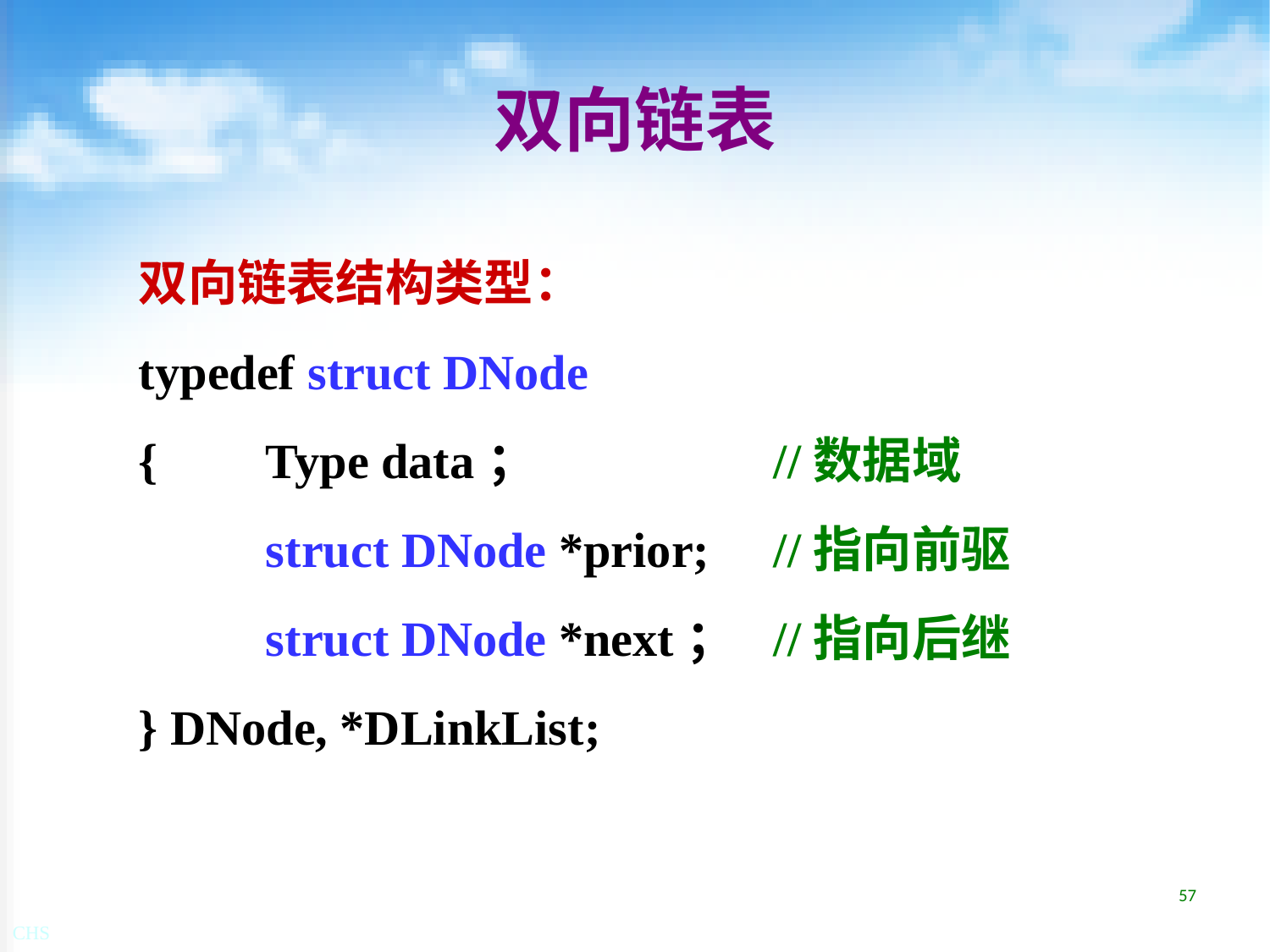

# 双向链表
双向链表结构类型：
typedef struct DNode
{	Type data；		//数据域
	struct DNode *prior;	//指向前驱
	struct DNode *next；	//指向后继
} DNode, *DLinkList;
57